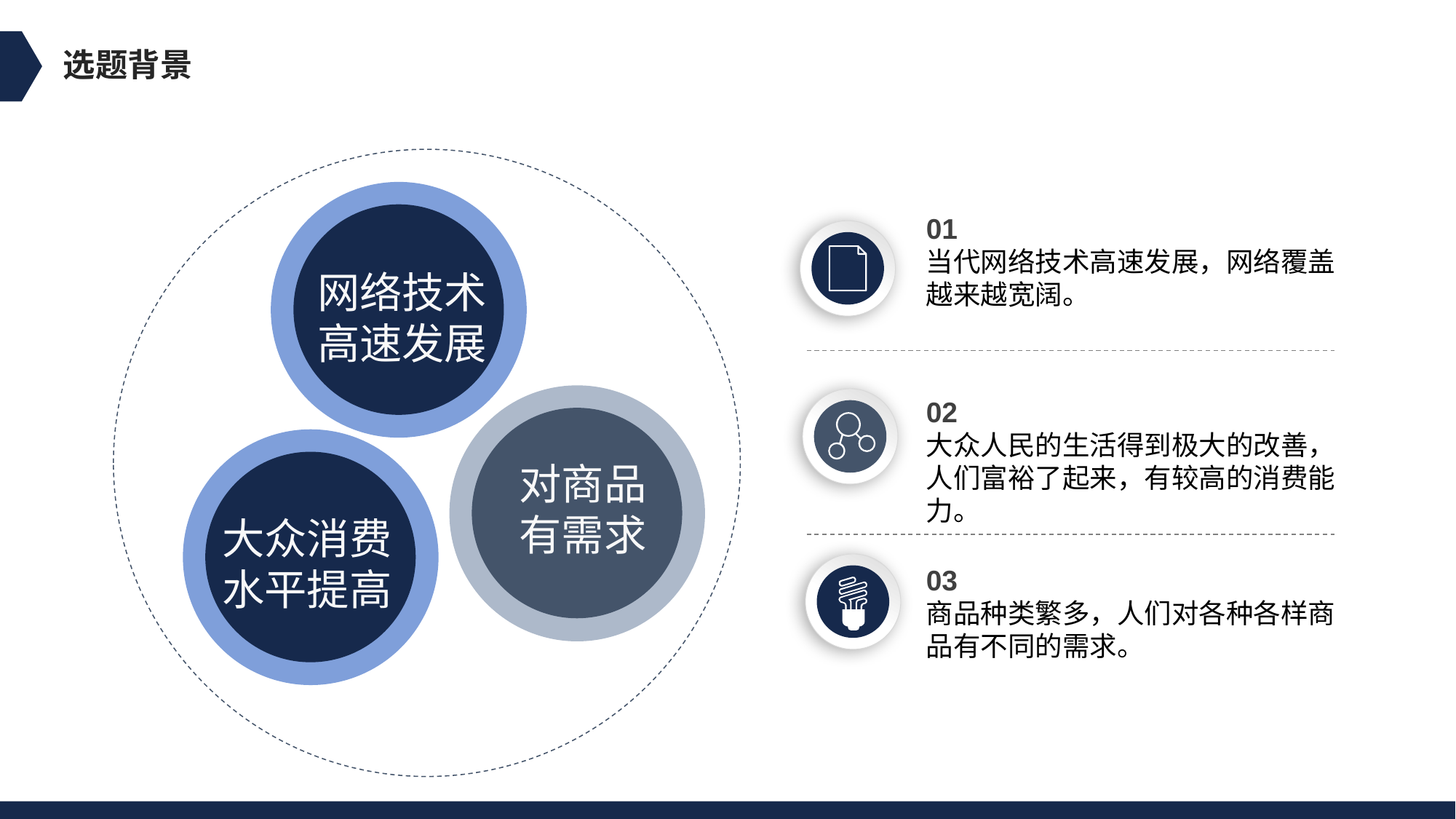

选题背景

01
当代网络技术高速发展，网络覆盖越来越宽阔。

网络技术
高速发展

02
大众人民的生活得到极大的改善，人们富裕了起来，有较高的消费能力。

对商品
有需求

大众消费
水平提高

03
商品种类繁多，人们对各种各样商品有不同的需求。